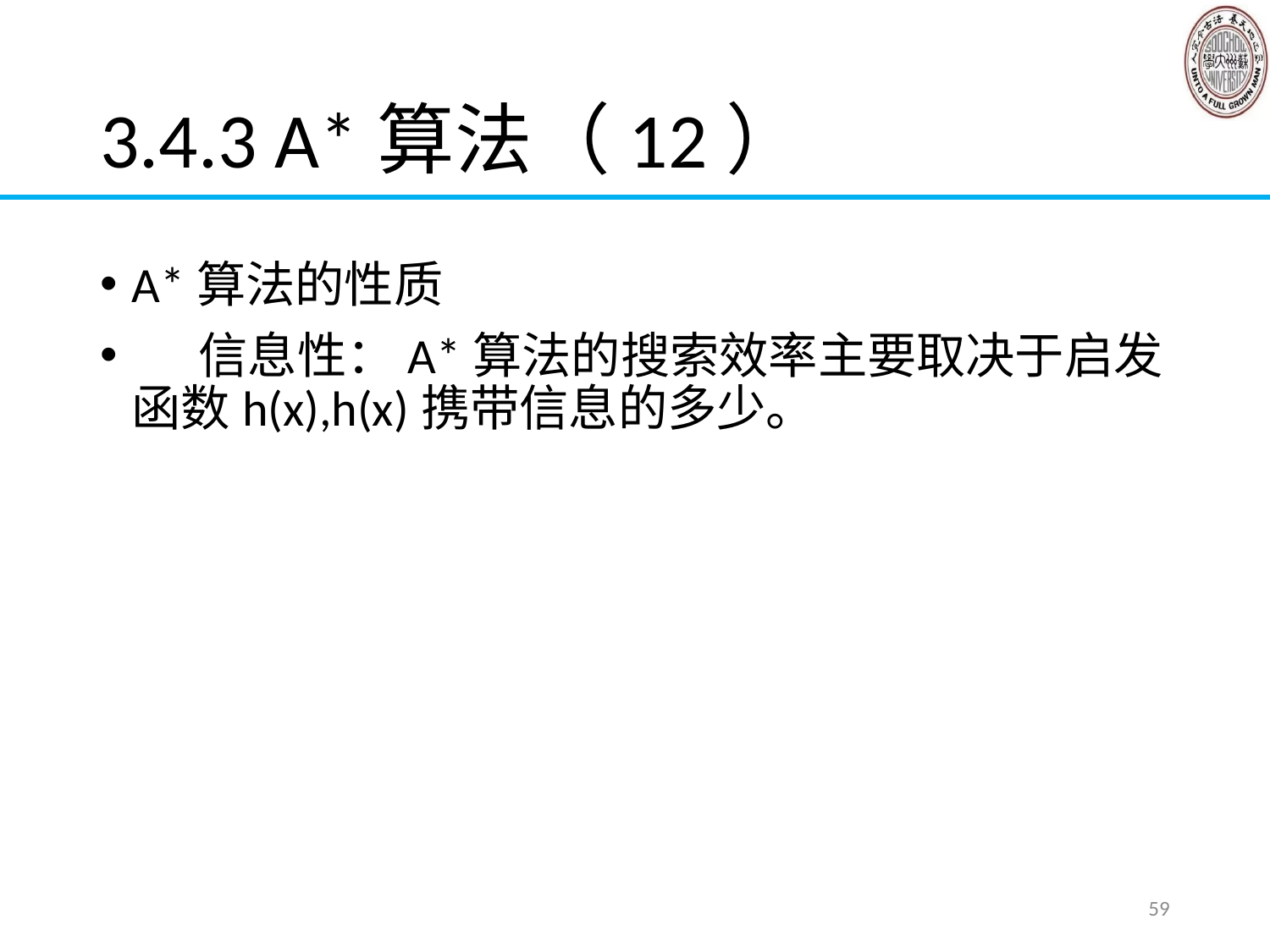

# 3.4.3 A*算法（12）
A*算法的性质
     信息性：A*算法的搜索效率主要取决于启发函数h(x),h(x)携带信息的多少。

59